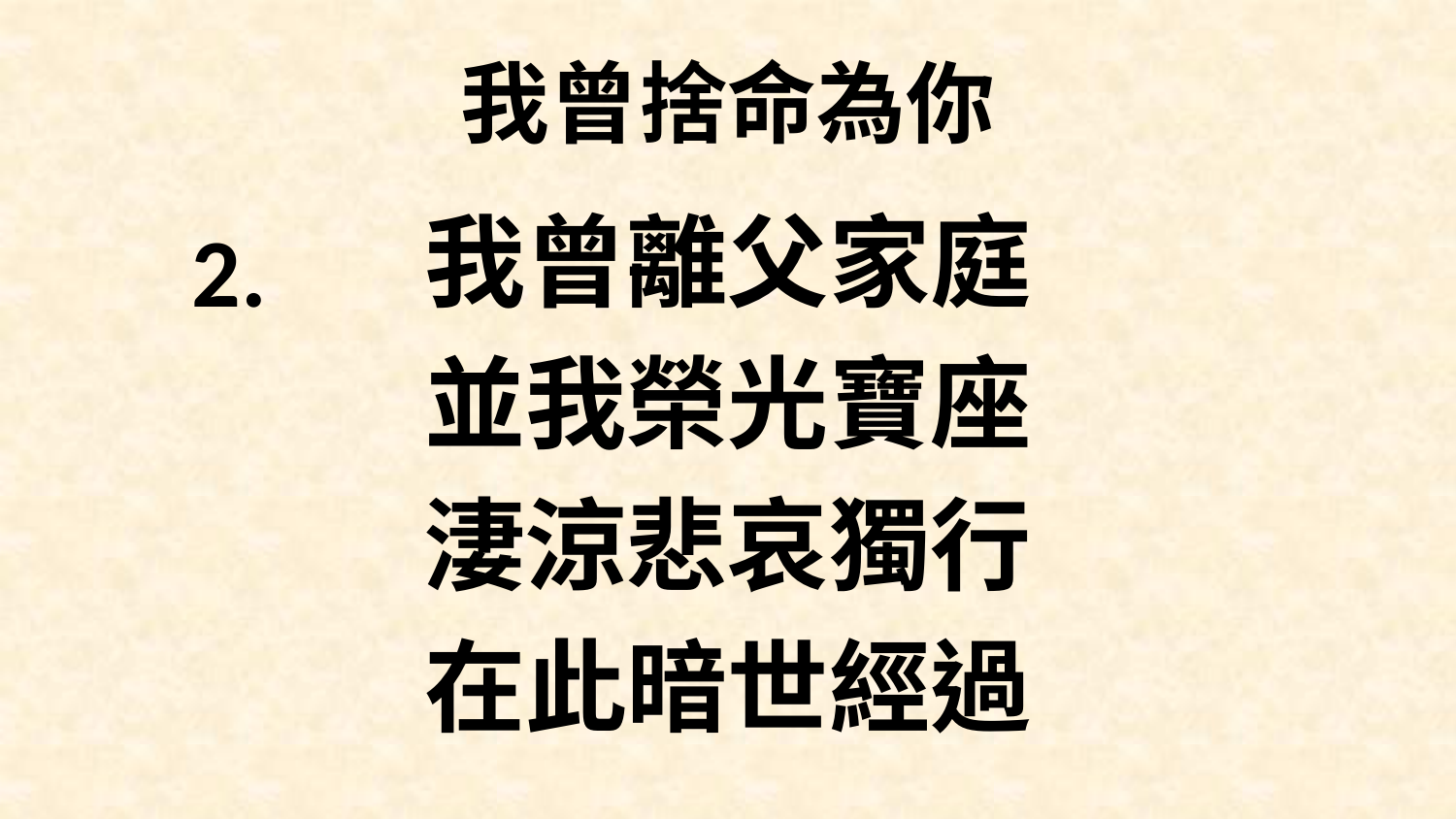

# 我曾捨命為你
我曾離父家庭
並我榮光寶座
淒涼悲哀獨行
在此暗世經過
2.